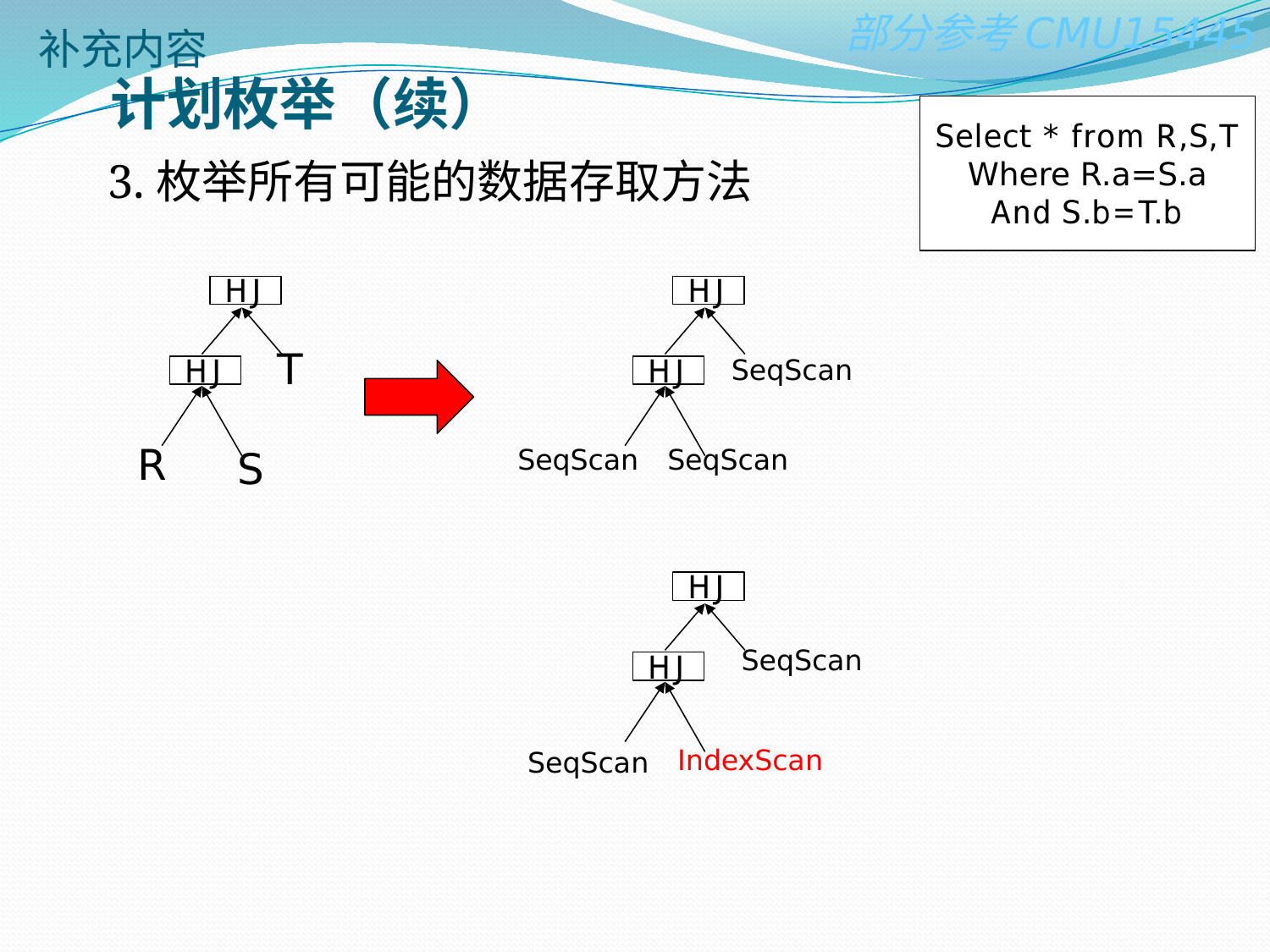

补充内容
计划枚举（续）
Select * from R,S,T
Where R.a=S.a
And S.b=T.b
3.枚举所有可能的数据存取方法
HJ
HJ
T
SeqScan
HJ
HJ

R
S
SeqScan
SeqScan
HJ
SeqScan
HJ
IndexScan
SeqScan